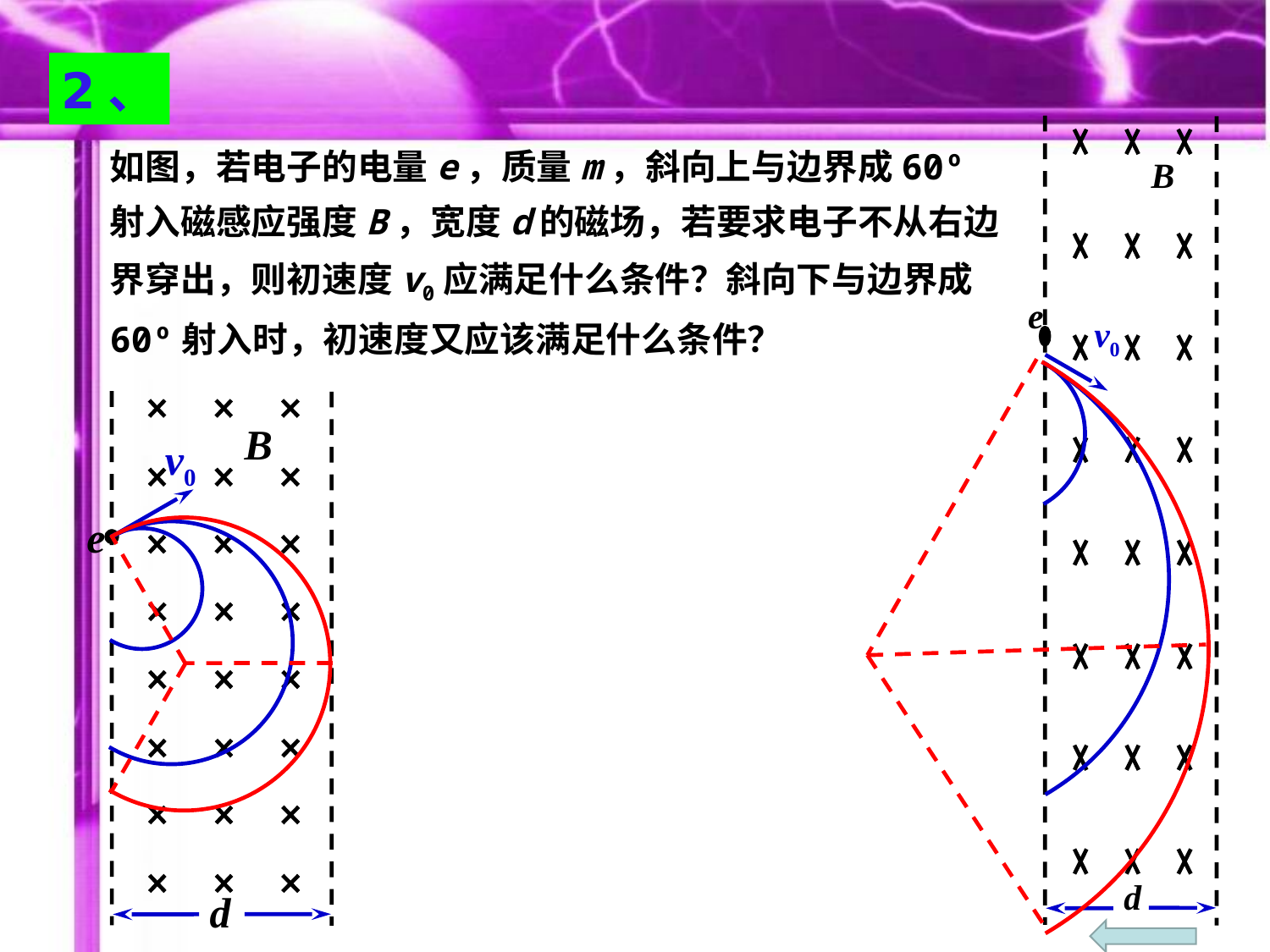

2、

B

e

d

v0

如图，若电子的电量e，质量m，斜向上与边界成60º射入磁感应强度B，宽度d的磁场，若要求电子不从右边界穿出，则初速度v0应满足什么条件？斜向下与边界成60º射入时，初速度又应该满足什么条件？

B

e

d

v0